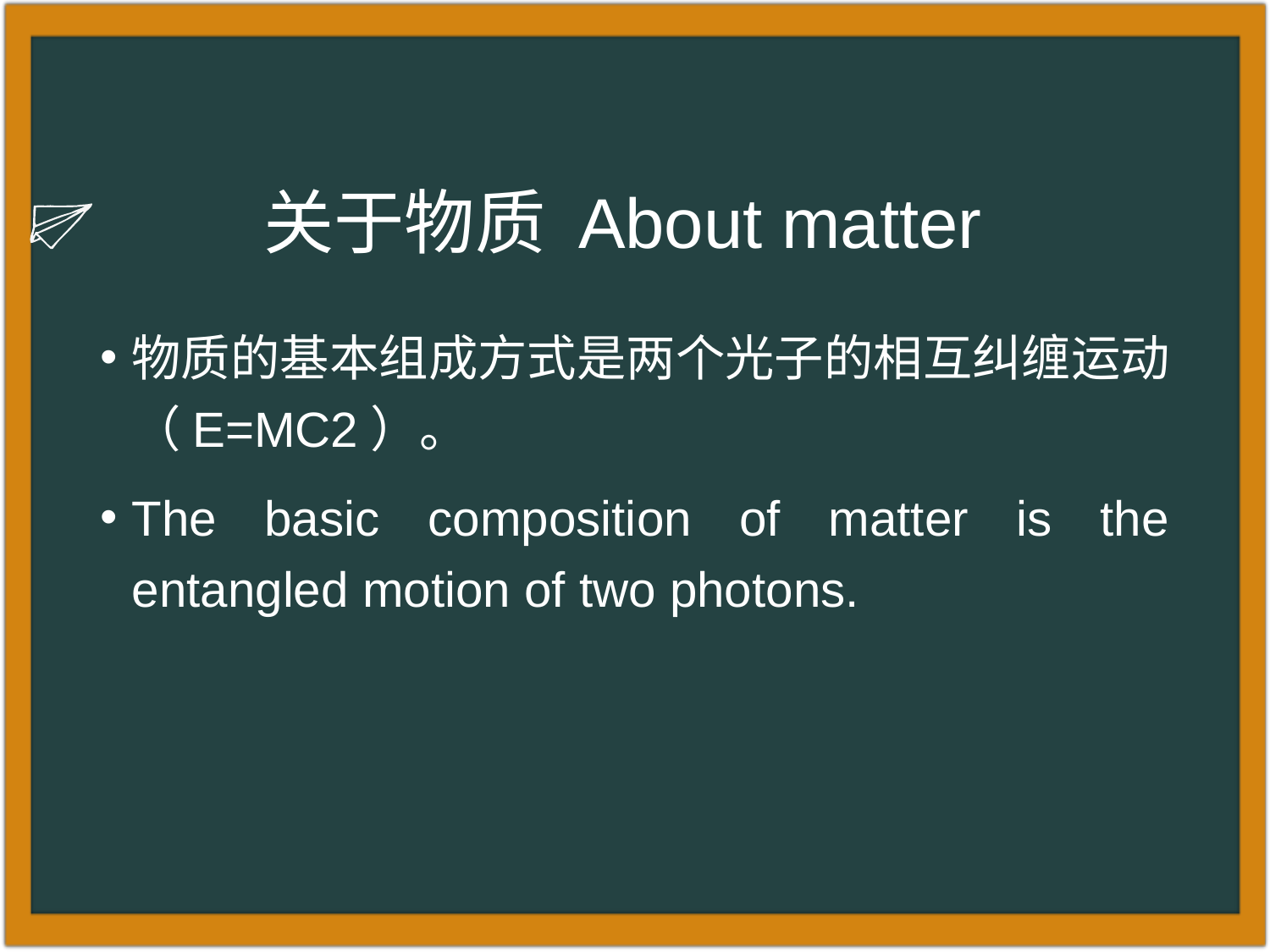

# 关于物质 About matter
物质的基本组成方式是两个光子的相互纠缠运动（E=MC2）。
The basic composition of matter is the entangled motion of two photons.